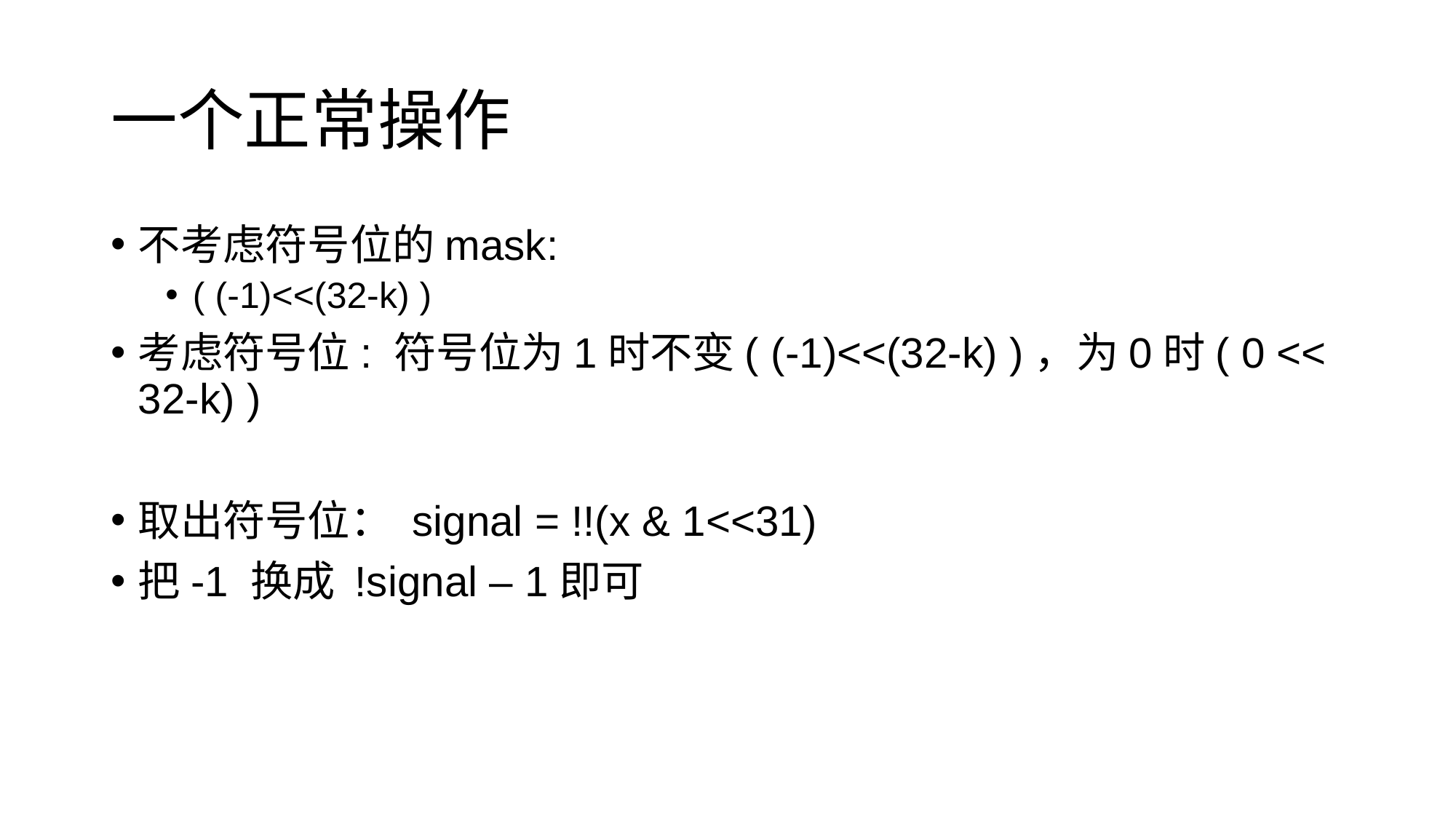

# 一个正常操作
不考虑符号位的mask:
( (-1)<<(32-k) )
考虑符号位: 符号位为1时不变( (-1)<<(32-k) )，为0时( 0 << 32-k) )

取出符号位： signal = !!(x & 1<<31)
把-1 换成 !signal – 1即可